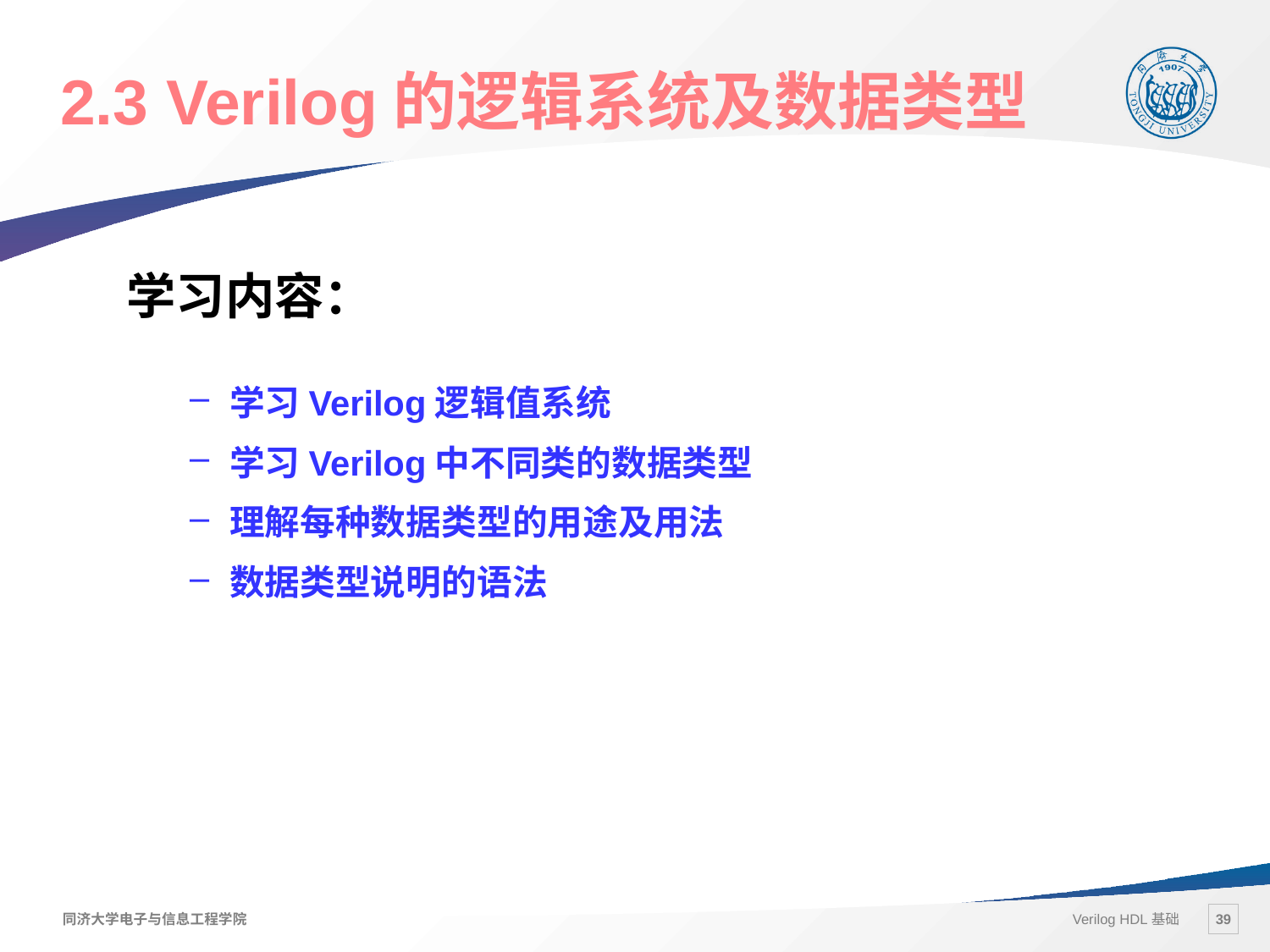

# 2.3 Verilog的逻辑系统及数据类型
学习内容：
学习Verilog逻辑值系统
学习Verilog中不同类的数据类型
理解每种数据类型的用途及用法
数据类型说明的语法